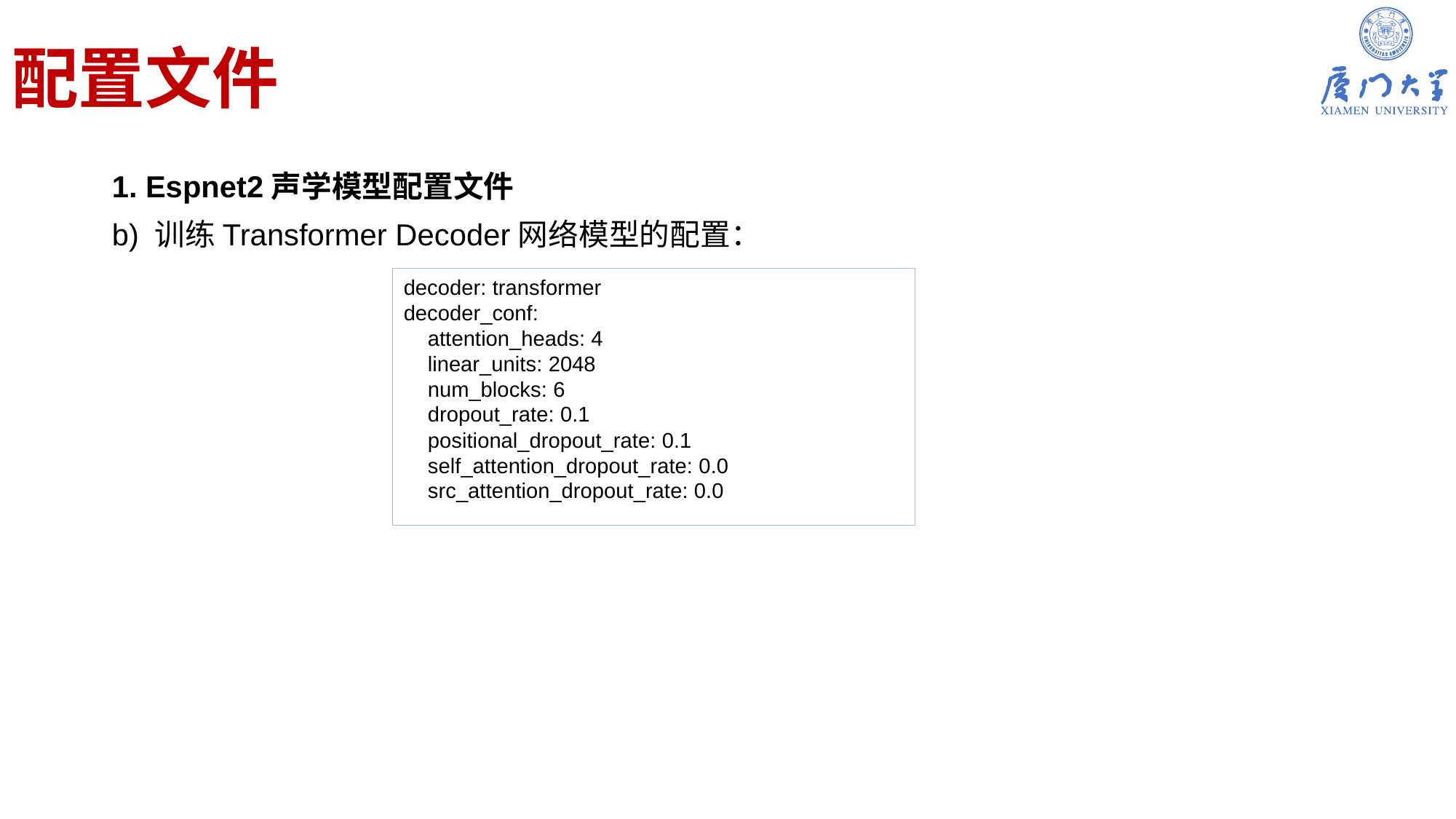

# 配置文件
1. Espnet2声学模型配置文件
b) 训练Transformer Decoder网络模型的配置：
decoder: transformer
decoder_conf:
    attention_heads: 4
    linear_units: 2048
    num_blocks: 6
    dropout_rate: 0.1
    positional_dropout_rate: 0.1
    self_attention_dropout_rate: 0.0
    src_attention_dropout_rate: 0.0